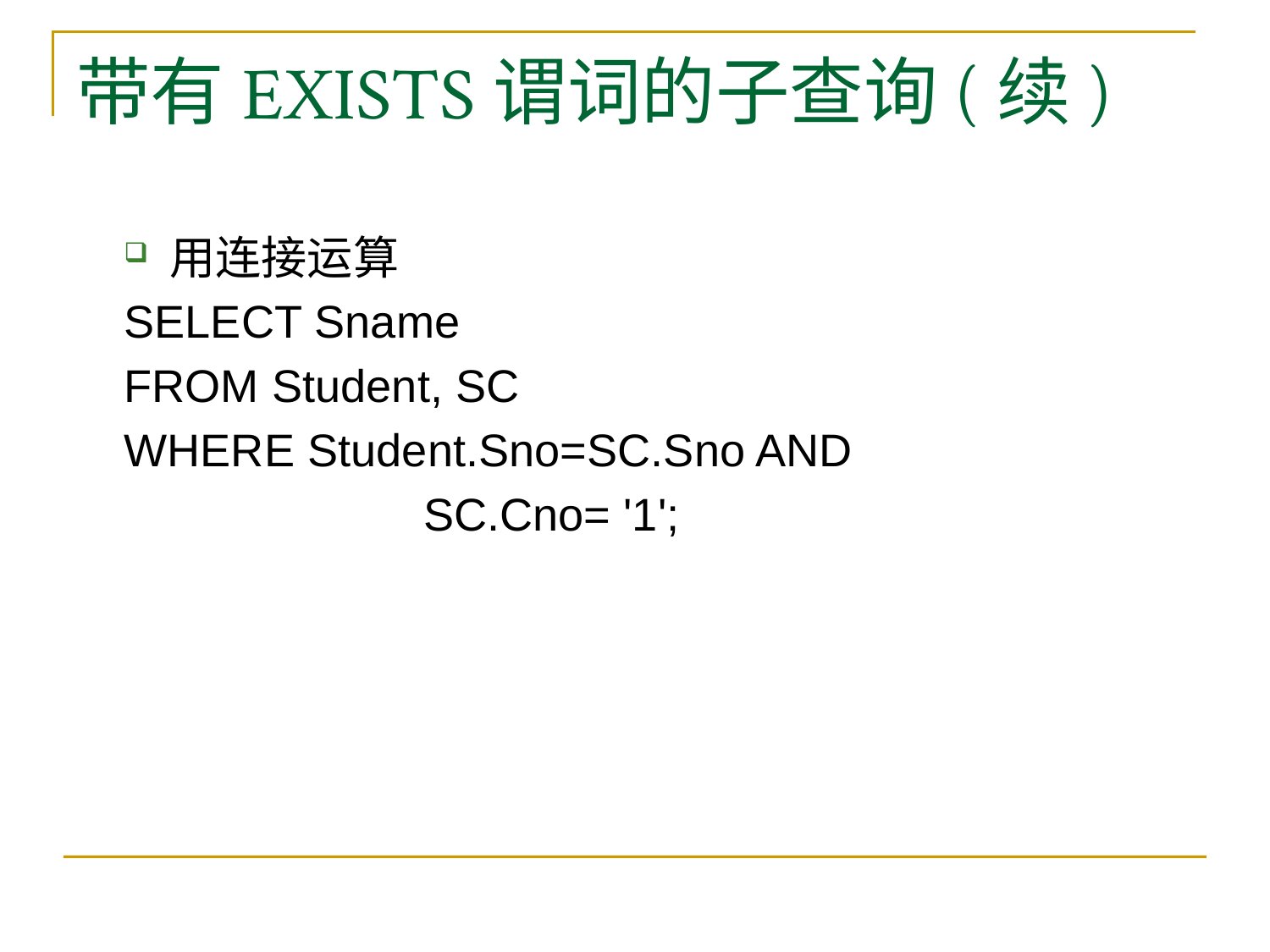

# 带有EXISTS谓词的子查询(续)
用连接运算
SELECT Sname
FROM Student, SC
WHERE Student.Sno=SC.Sno AND
			SC.Cno= '1';